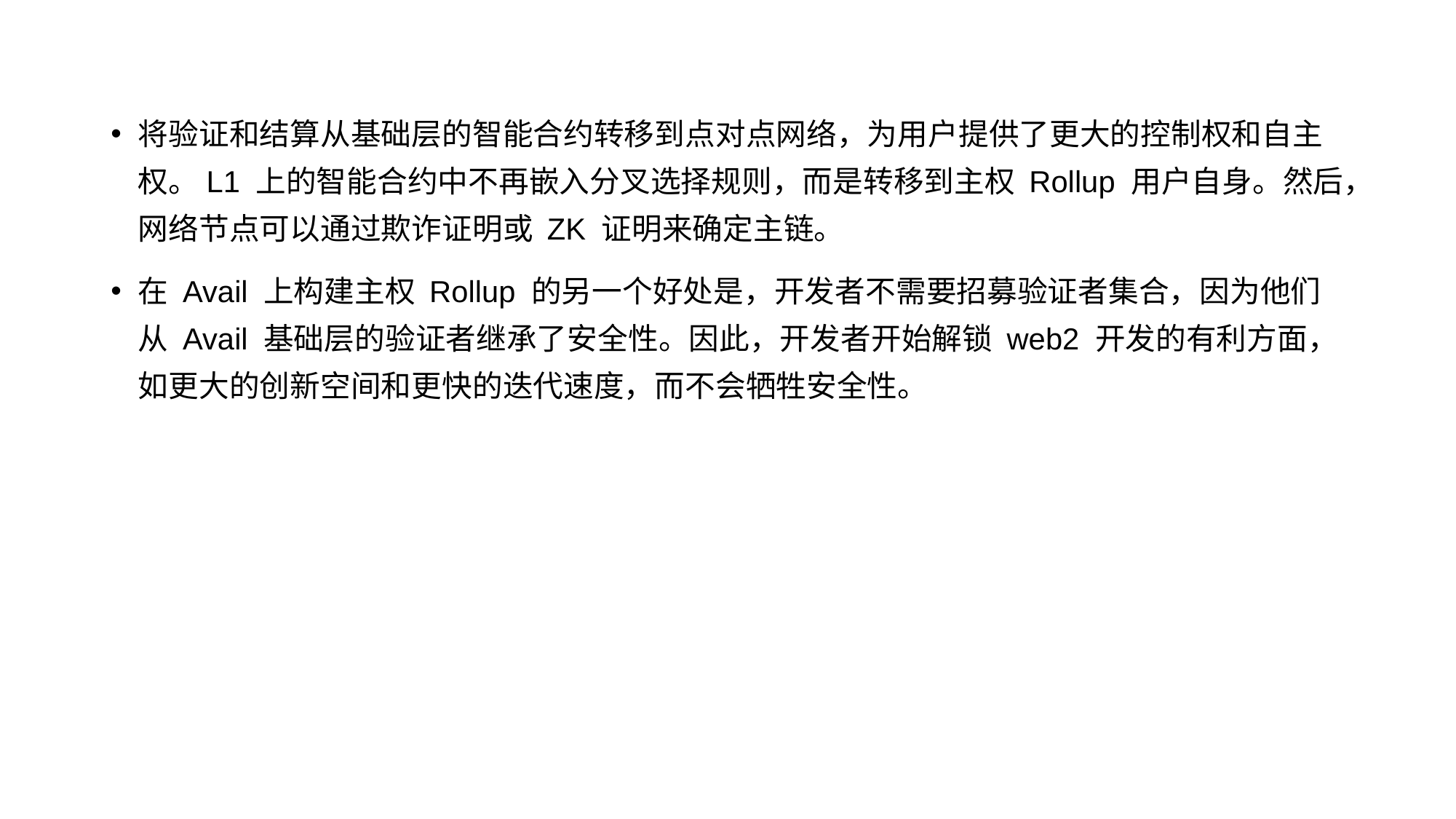

将验证和结算从基础层的智能合约转移到点对点网络，为用户提供了更大的控制权和自主权。L1 上的智能合约中不再嵌入分叉选择规则，而是转移到主权 Rollup 用户自身。然后，网络节点可以通过欺诈证明或 ZK 证明来确定主链。
在 Avail 上构建主权 Rollup 的另一个好处是，开发者不需要招募验证者集合，因为他们从 Avail 基础层的验证者继承了安全性。因此，开发者开始解锁 web2 开发的有利方面，如更大的创新空间和更快的迭代速度，而不会牺牲安全性。